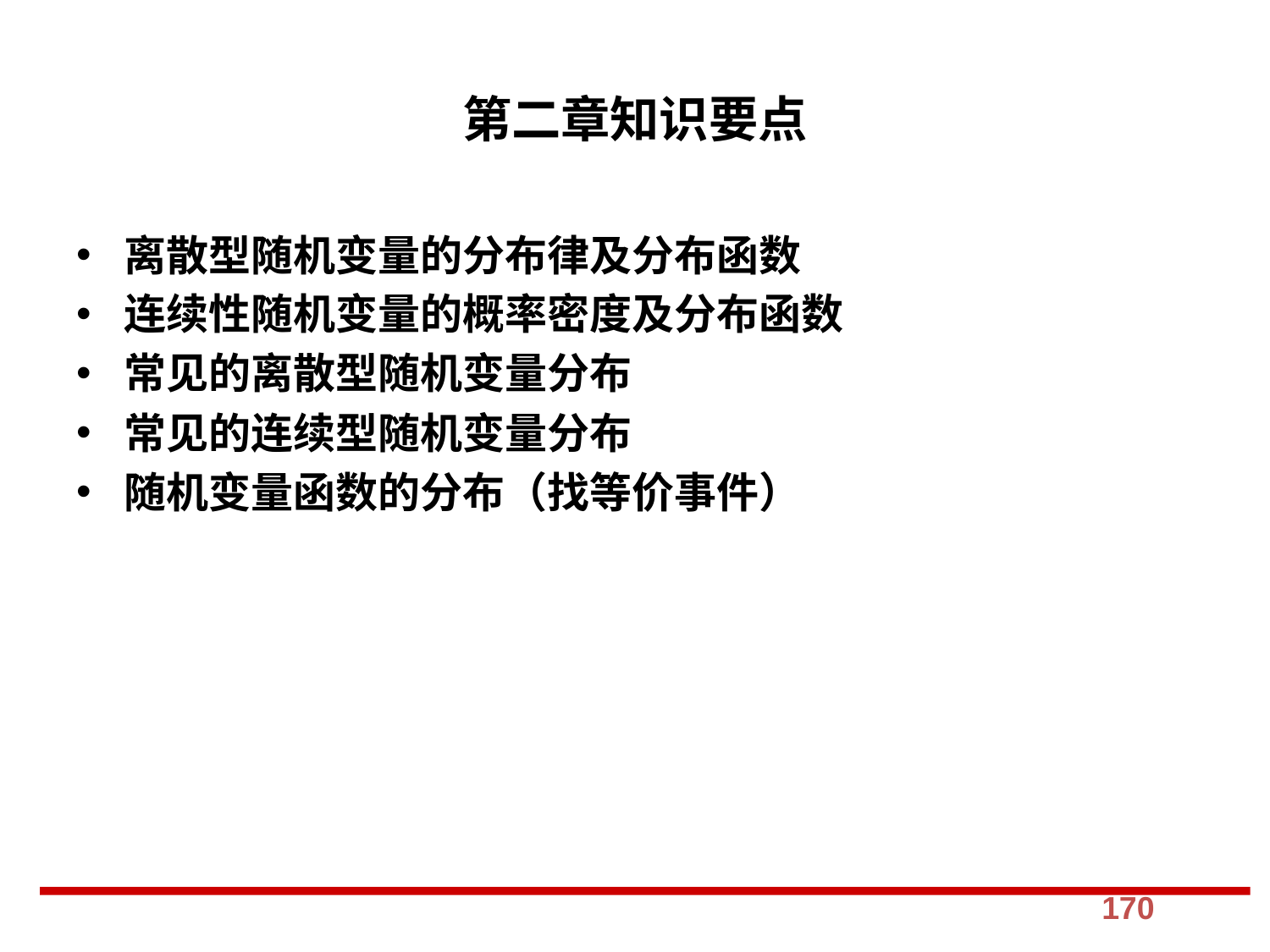

# 第二章知识要点
离散型随机变量的分布律及分布函数
连续性随机变量的概率密度及分布函数
常见的离散型随机变量分布
常见的连续型随机变量分布
随机变量函数的分布（找等价事件）
170